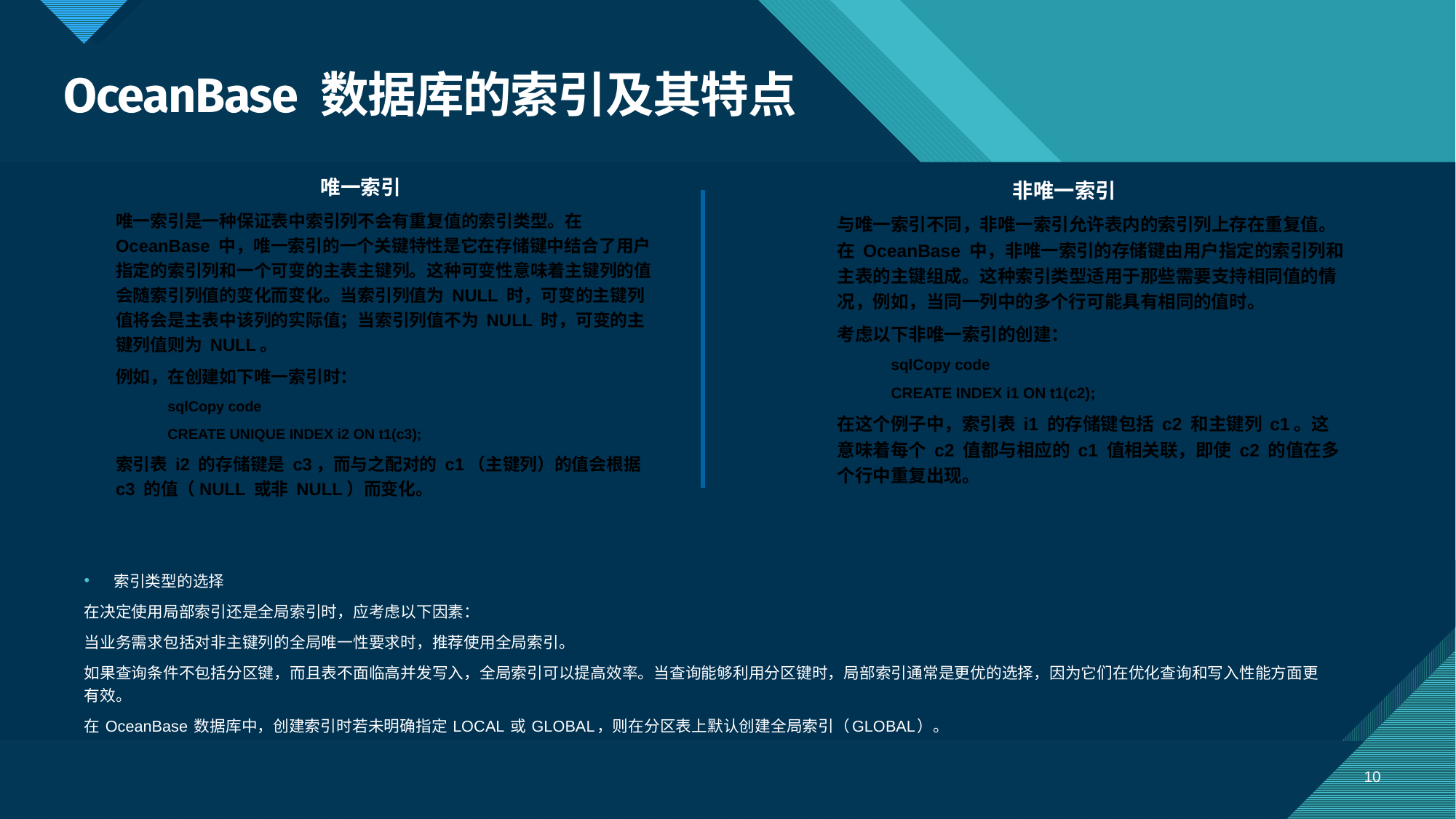

# OceanBase 数据库的索引及其特点
唯一索引
唯一索引是一种保证表中索引列不会有重复值的索引类型。在 OceanBase 中，唯一索引的一个关键特性是它在存储键中结合了用户指定的索引列和一个可变的主表主键列。这种可变性意味着主键列的值会随索引列值的变化而变化。当索引列值为 NULL 时，可变的主键列值将会是主表中该列的实际值；当索引列值不为 NULL 时，可变的主键列值则为 NULL。
例如，在创建如下唯一索引时：
sqlCopy code
CREATE UNIQUE INDEX i2 ON t1(c3);
索引表 i2 的存储键是 c3，而与之配对的 c1（主键列）的值会根据 c3 的值（NULL 或非 NULL）而变化。
非唯一索引
与唯一索引不同，非唯一索引允许表内的索引列上存在重复值。在 OceanBase 中，非唯一索引的存储键由用户指定的索引列和主表的主键组成。这种索引类型适用于那些需要支持相同值的情况，例如，当同一列中的多个行可能具有相同的值时。
考虑以下非唯一索引的创建：
sqlCopy code
CREATE INDEX i1 ON t1(c2);
在这个例子中，索引表 i1 的存储键包括 c2 和主键列 c1。这意味着每个 c2 值都与相应的 c1 值相关联，即使 c2 的值在多个行中重复出现。
索引类型的选择
在决定使用局部索引还是全局索引时，应考虑以下因素：
当业务需求包括对非主键列的全局唯一性要求时，推荐使用全局索引。
如果查询条件不包括分区键，而且表不面临高并发写入，全局索引可以提高效率。当查询能够利用分区键时，局部索引通常是更优的选择，因为它们在优化查询和写入性能方面更有效。
在 OceanBase 数据库中，创建索引时若未明确指定 LOCAL 或 GLOBAL，则在分区表上默认创建全局索引（GLOBAL）。
10